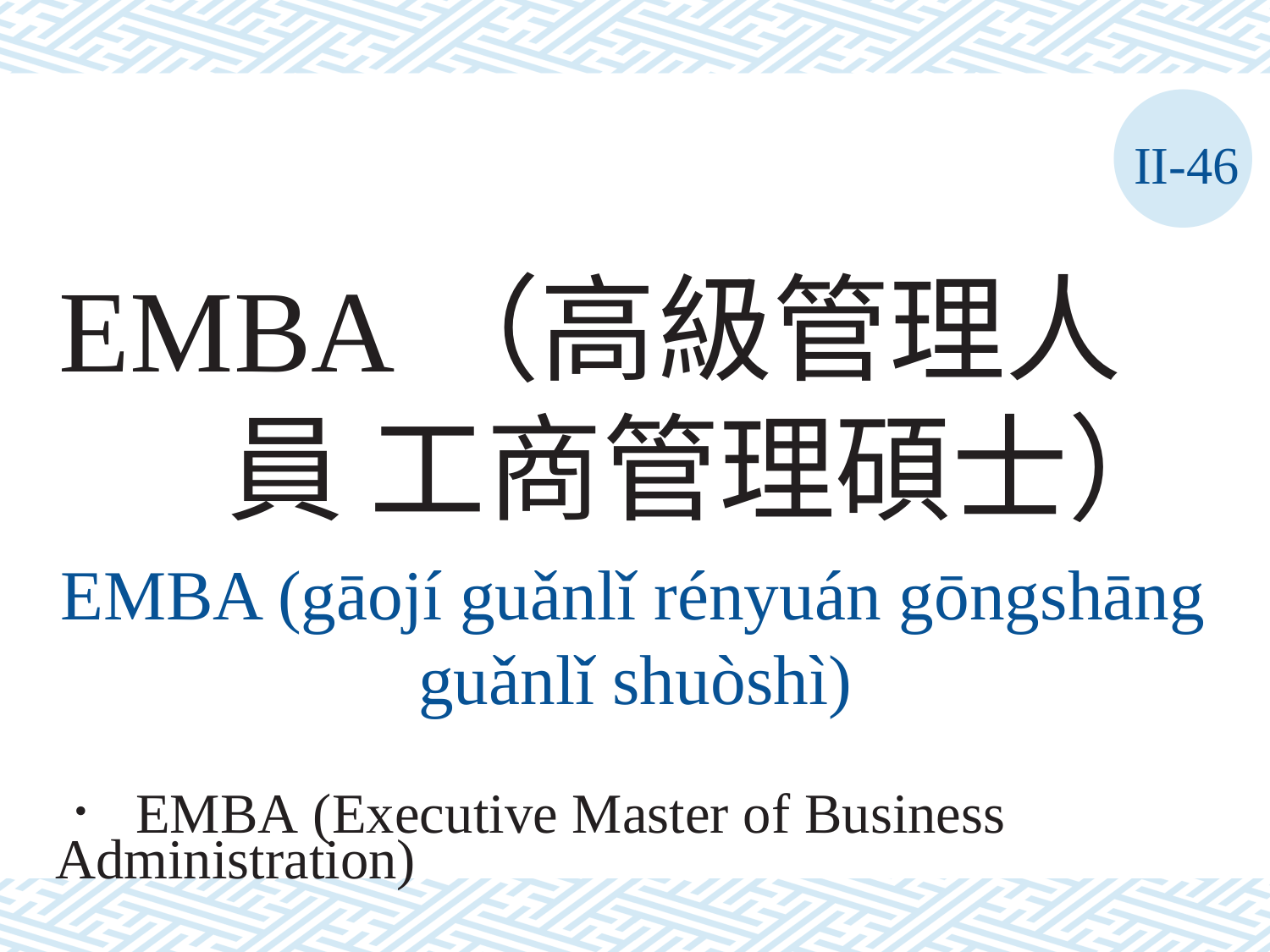

II-46
EMBA（高級管理人員 工商管理碩士）
EMBA (gāojí guǎnlǐ rényuán gōngshāng guǎnlǐ shuòshì)
． EMBA (Executive Master of Business
Administration)